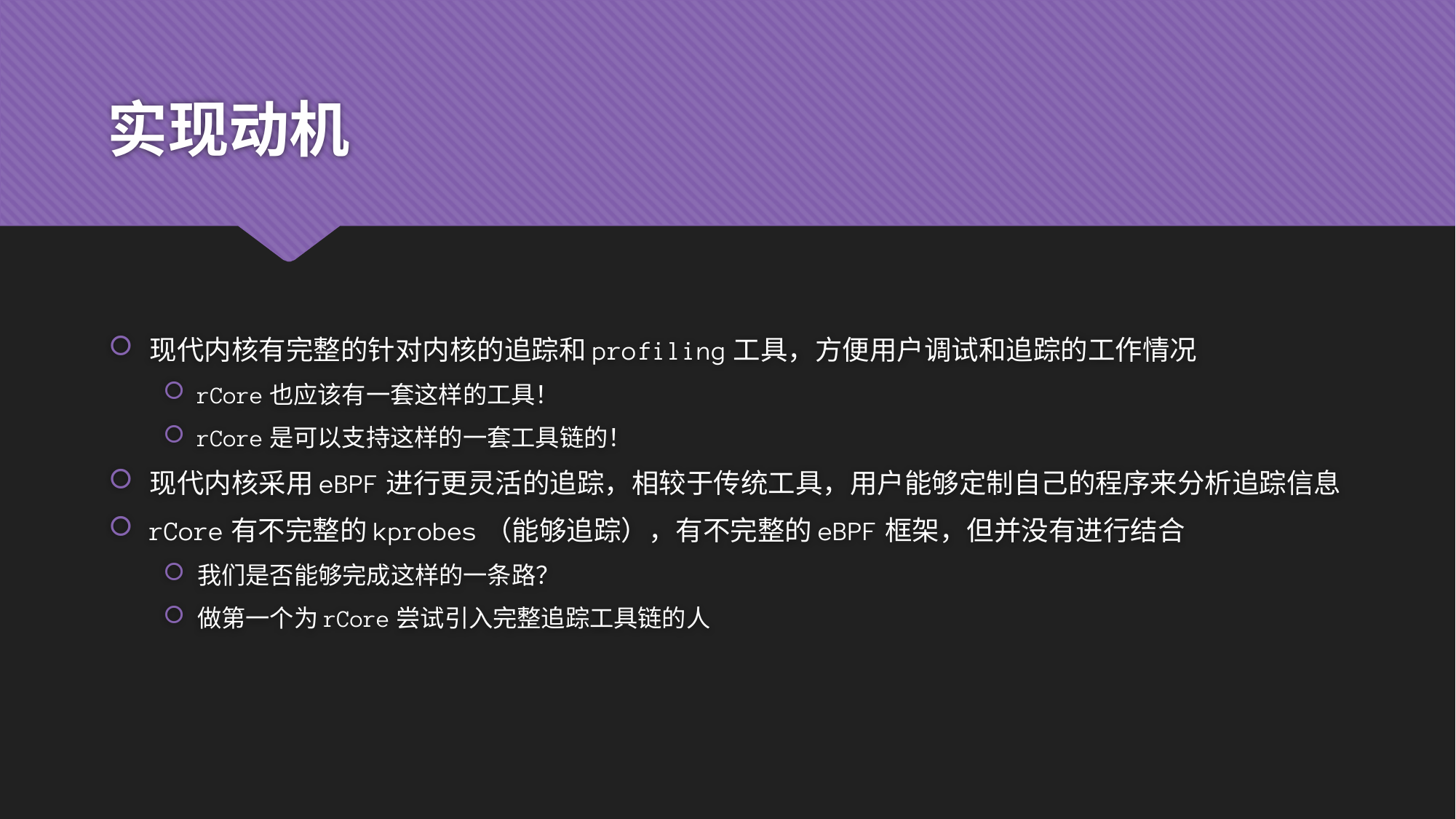

# 实现动机
现代内核有完整的针对内核的追踪和profiling工具，方便用户调试和追踪的工作情况
rCore也应该有一套这样的工具！
rCore是可以支持这样的一套工具链的！
现代内核采用eBPF进行更灵活的追踪，相较于传统工具，用户能够定制自己的程序来分析追踪信息
rCore有不完整的kprobes（能够追踪），有不完整的eBPF框架，但并没有进行结合
我们是否能够完成这样的一条路？
做第一个为rCore尝试引入完整追踪工具链的人